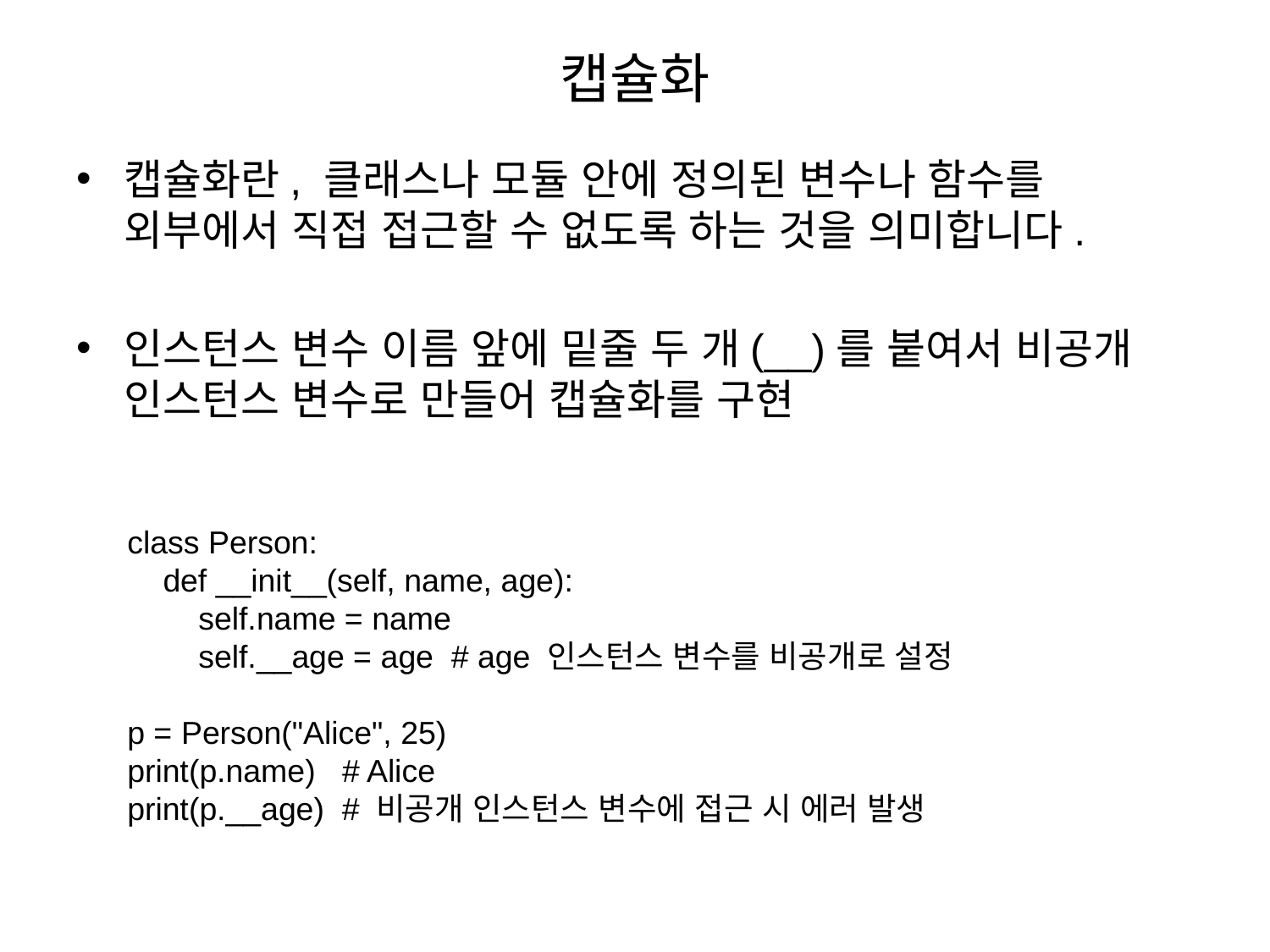

# 캡슐화
캡슐화란, 클래스나 모듈 안에 정의된 변수나 함수를 외부에서 직접 접근할 수 없도록 하는 것을 의미합니다.

인스턴스 변수 이름 앞에 밑줄 두 개(__)를 붙여서 비공개 인스턴스 변수로 만들어 캡슐화를 구현
class Person:
    def __init__(self, name, age):
        self.name = name
        self.__age = age  # age 인스턴스 변수를 비공개로 설정

p = Person("Alice", 25)
print(p.name)   # Alice
print(p.__age)  # 비공개 인스턴스 변수에 접근 시 에러 발생